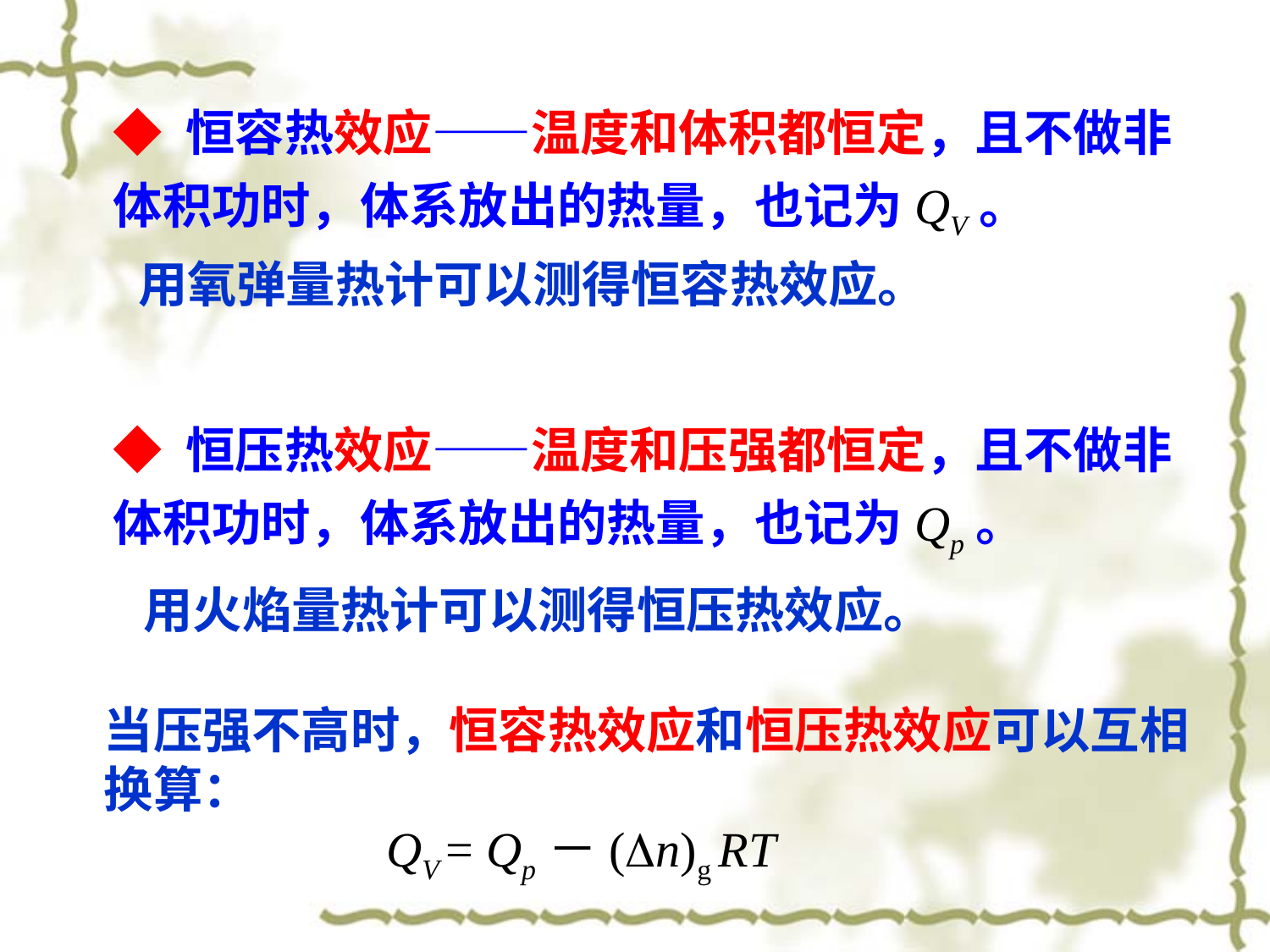

◆ 恒容热效应——温度和体积都恒定，且不做非体积功时，体系放出的热量，也记为QV。
用氧弹量热计可以测得恒容热效应。
◆ 恒压热效应——温度和压强都恒定，且不做非体积功时，体系放出的热量，也记为Qp。
用火焰量热计可以测得恒压热效应。
当压强不高时，恒容热效应和恒压热效应可以互相换算：
                       QV = Qp－(Δn)g RT